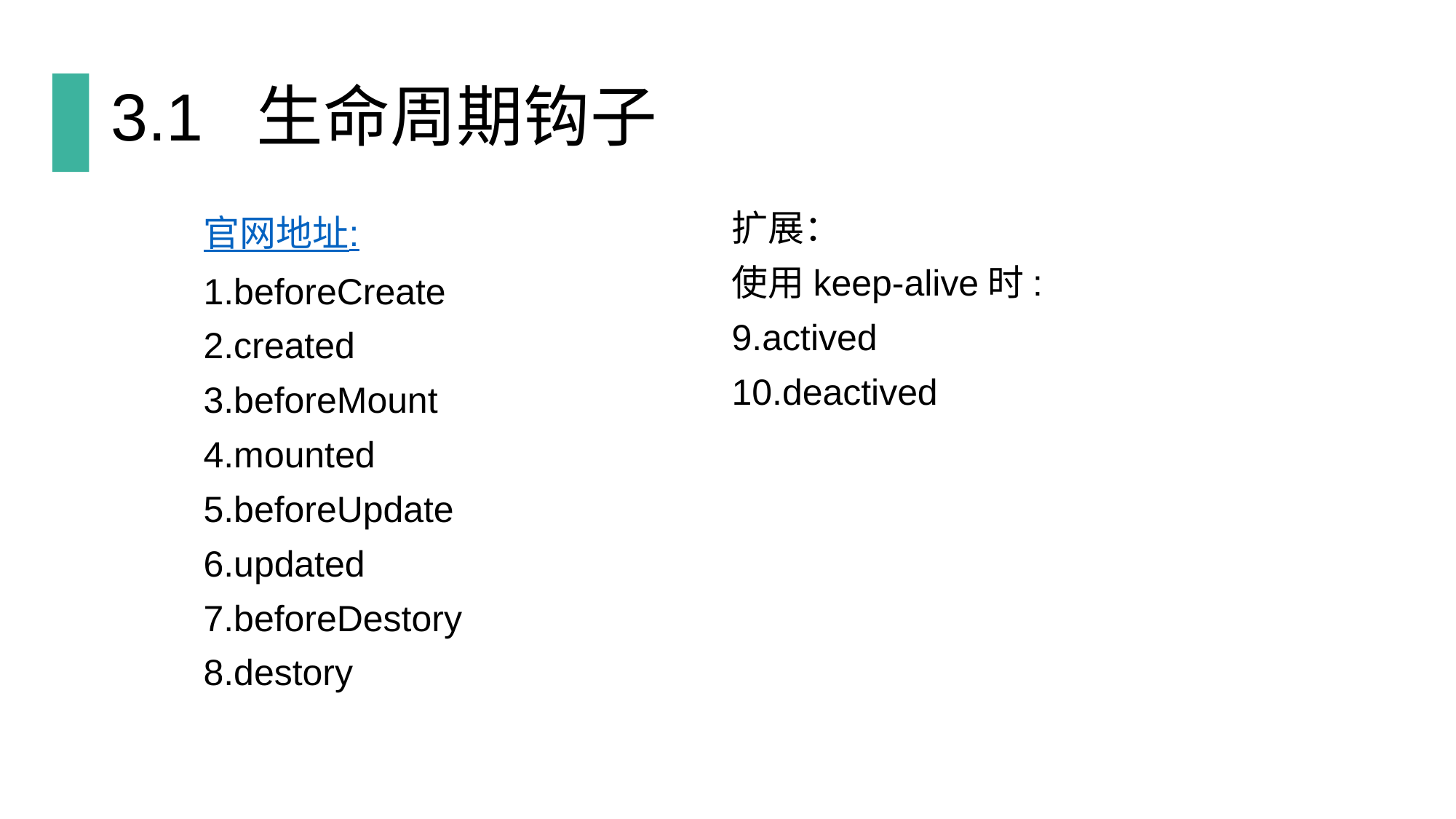

# 3.1  生命周期钩子
官网地址:
1.beforeCreate
2.created
3.beforeMount
4.mounted
5.beforeUpdate
6.updated
7.beforeDestory
8.destory
扩展：
使用keep-alive时:
9.actived
10.deactived